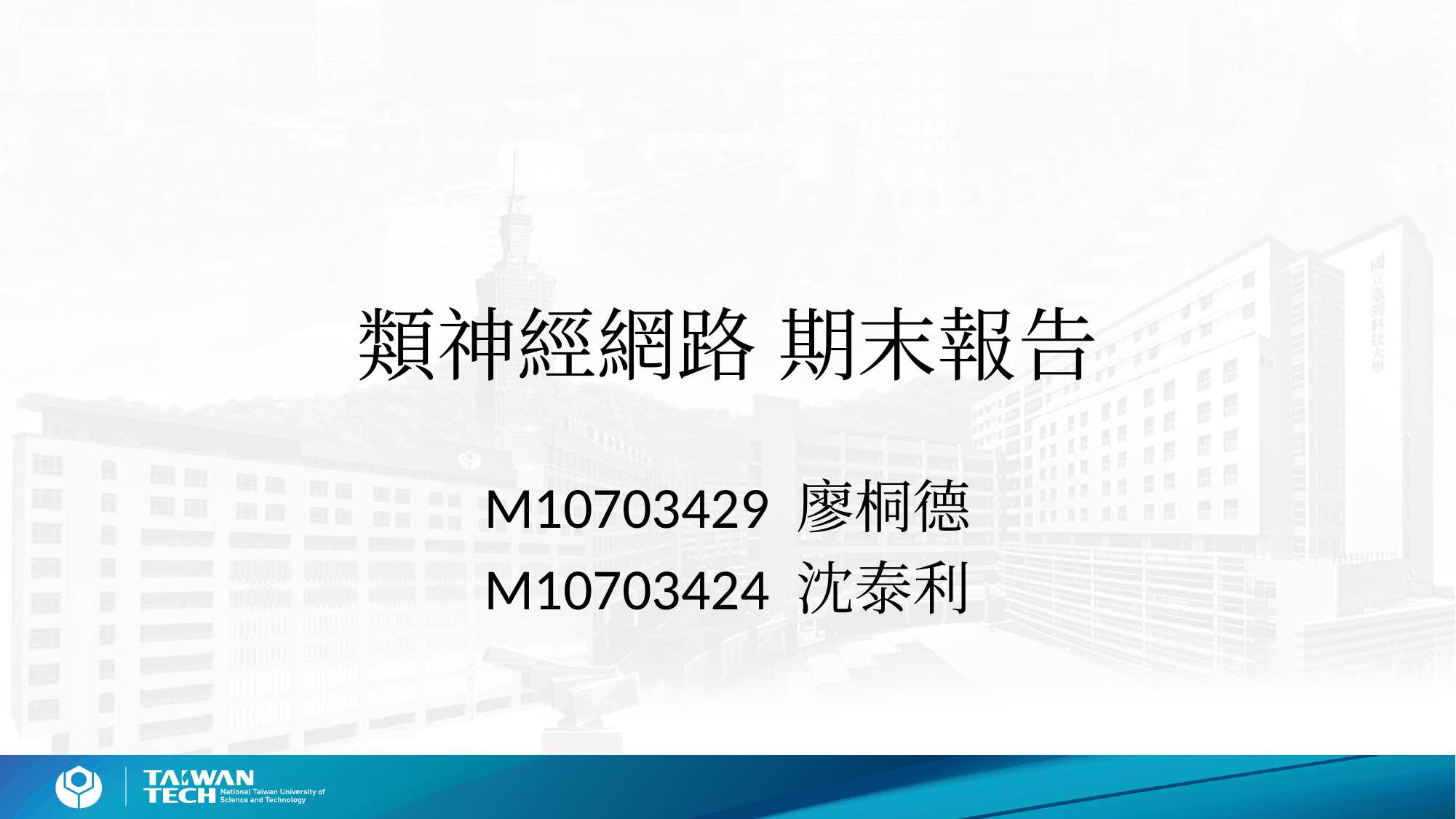

# 類神經網路 期末報告
M10703429 廖桐德
M10703424 沈泰利